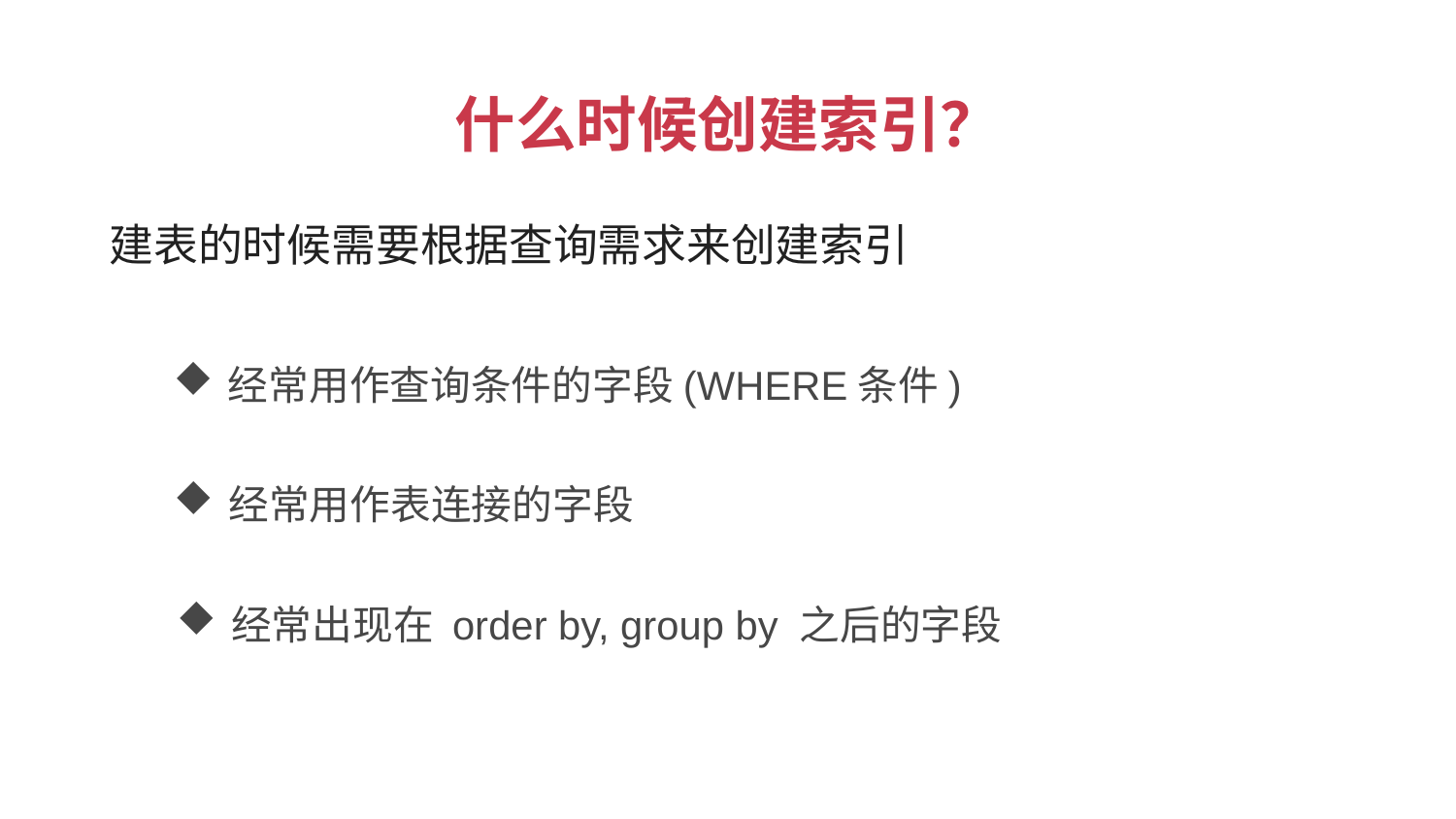

什么时候创建索引？
 建表的时候需要根据查询需求来创建索引
经常用作查询条件的字段(WHERE条件)
经常用作表连接的字段
经常出现在 order by, group by 之后的字段